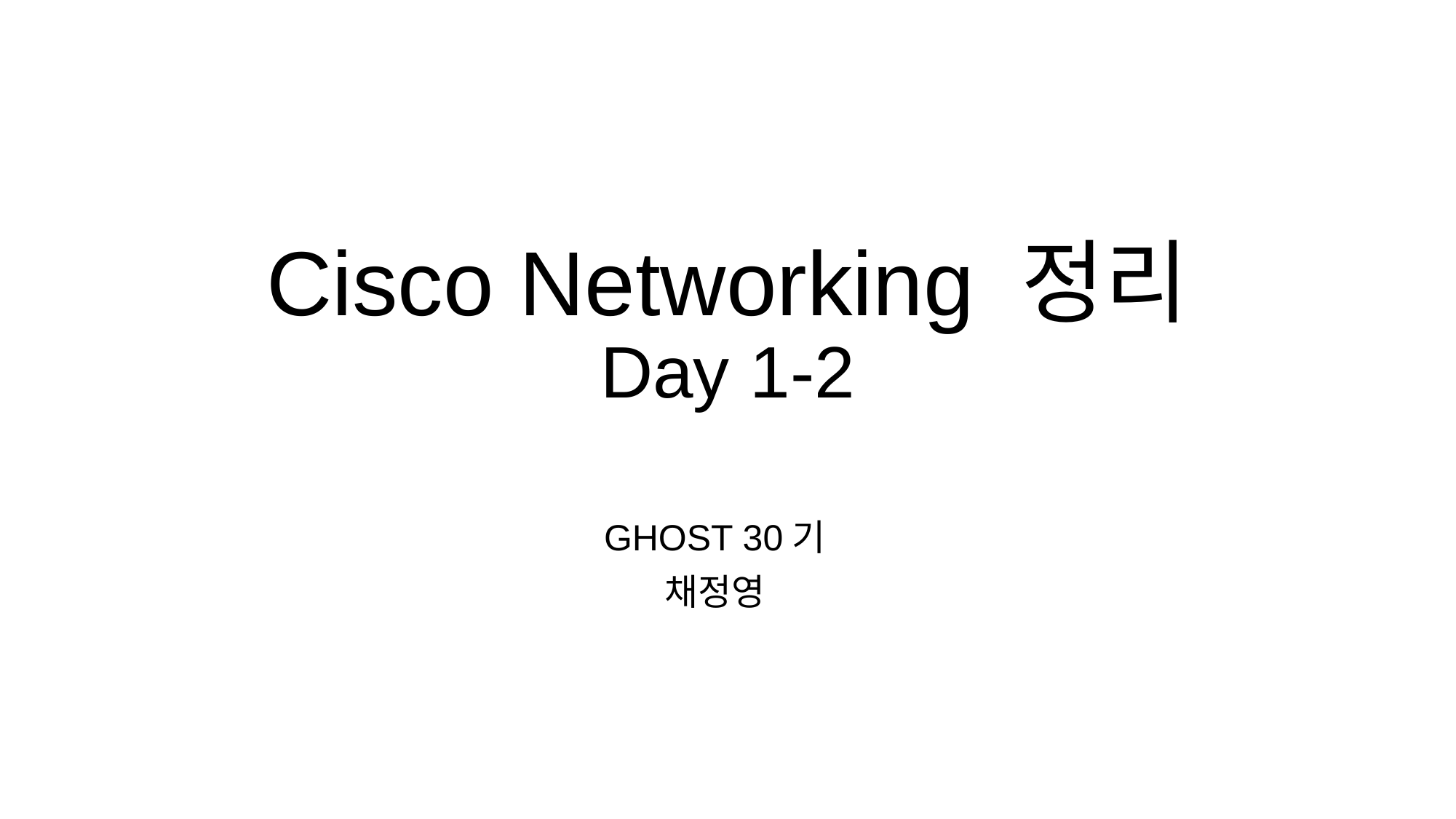

# Cisco Networking 정리 Day 1-2
GHOST 30기
채정영